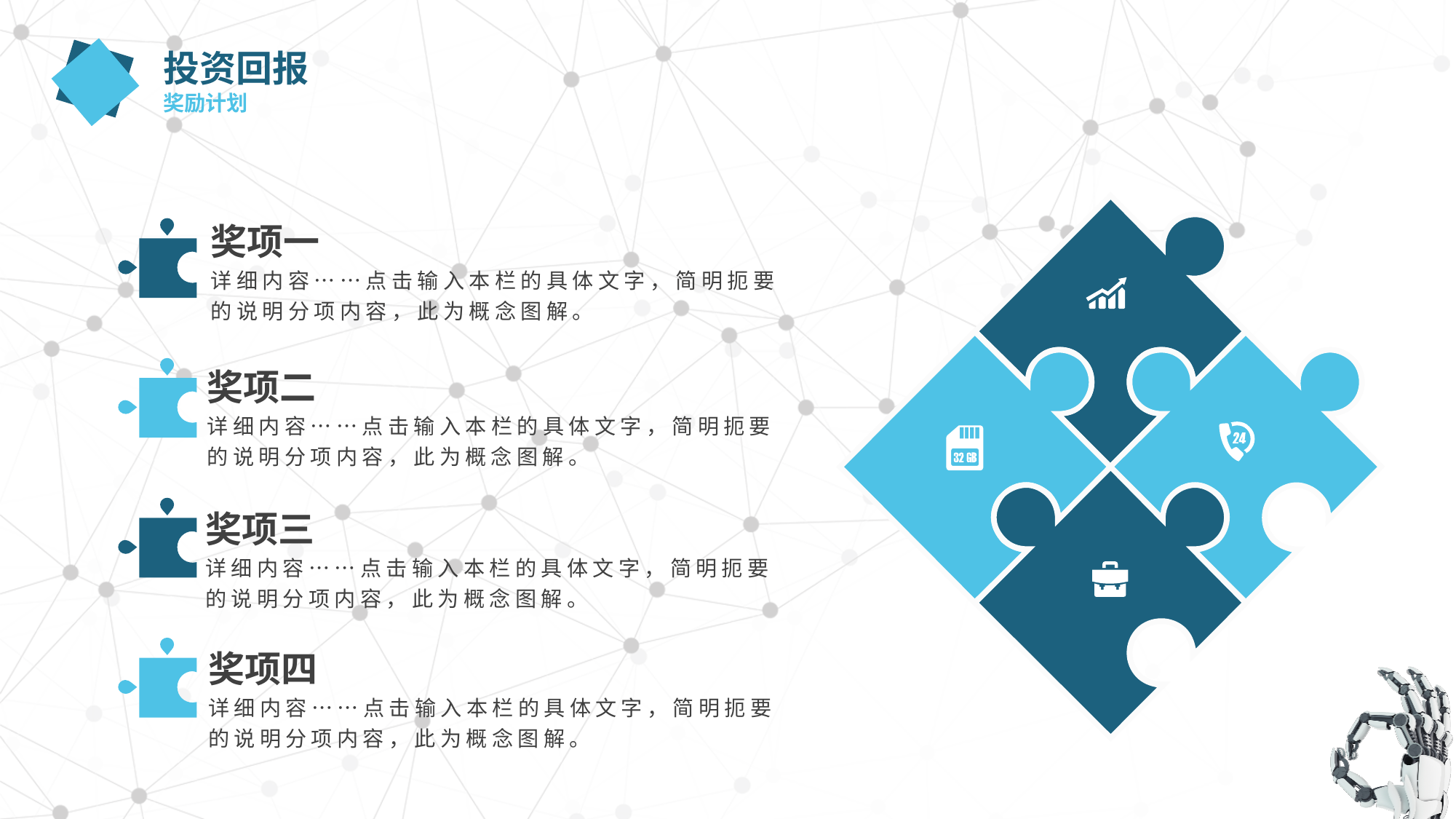

投资回报
奖励计划

奖项一
详细内容……点击输入本栏的具体文字，简明扼要的说明分项内容，此为概念图解。

奖项二
详细内容……点击输入本栏的具体文字，简明扼要的说明分项内容，此为概念图解。

奖项三
详细内容……点击输入本栏的具体文字，简明扼要的说明分项内容，此为概念图解。

奖项四
详细内容……点击输入本栏的具体文字，简明扼要的说明分项内容，此为概念图解。